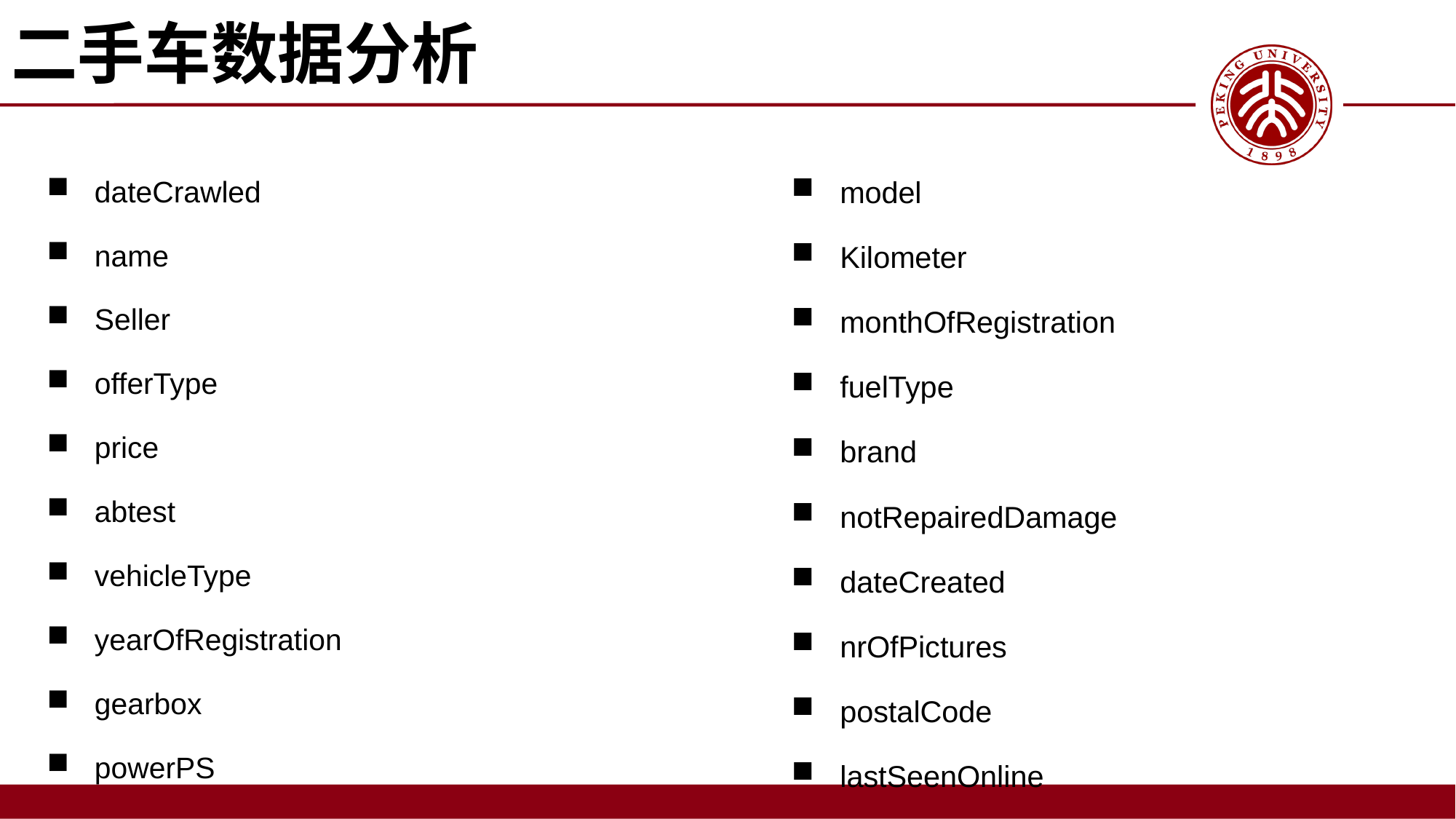

# 二手车数据分析
dateCrawled
name
Seller
offerType
price
abtest
vehicleType
yearOfRegistration
gearbox
powerPS

model
Kilometer
monthOfRegistration
fuelType
brand
notRepairedDamage
dateCreated
nrOfPictures
postalCode
lastSeenOnline